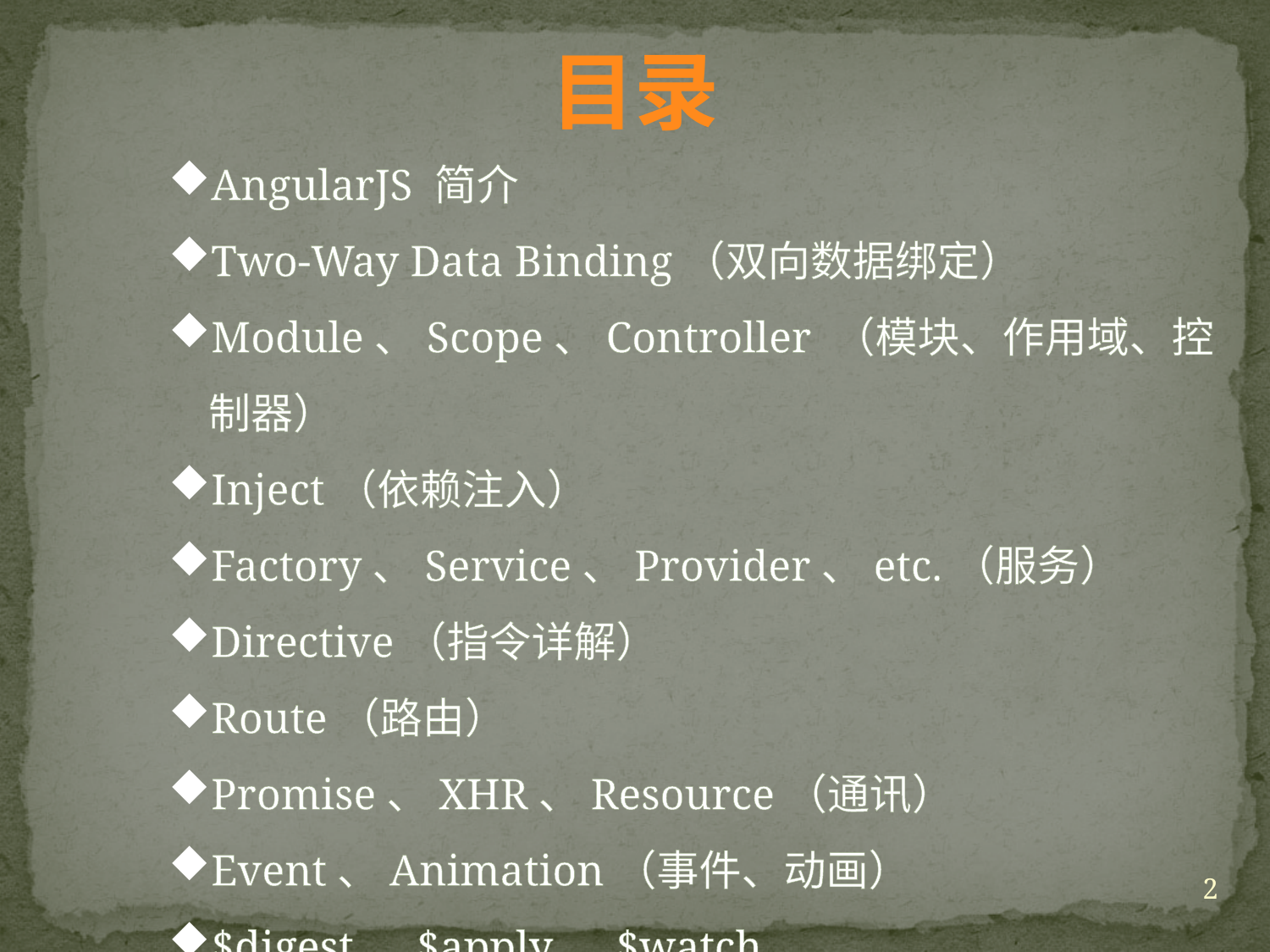

# 目录
AngularJS 简介
Two-Way Data Binding（双向数据绑定）
Module、Scope、Controller （模块、作用域、控制器）
Inject（依赖注入）
Factory、Service、Provider、etc.（服务）
Directive（指令详解）
Route（路由）
Promise、XHR、Resource（通讯）
Event、Animation（事件、动画）
$digest、$apply、$watch
2